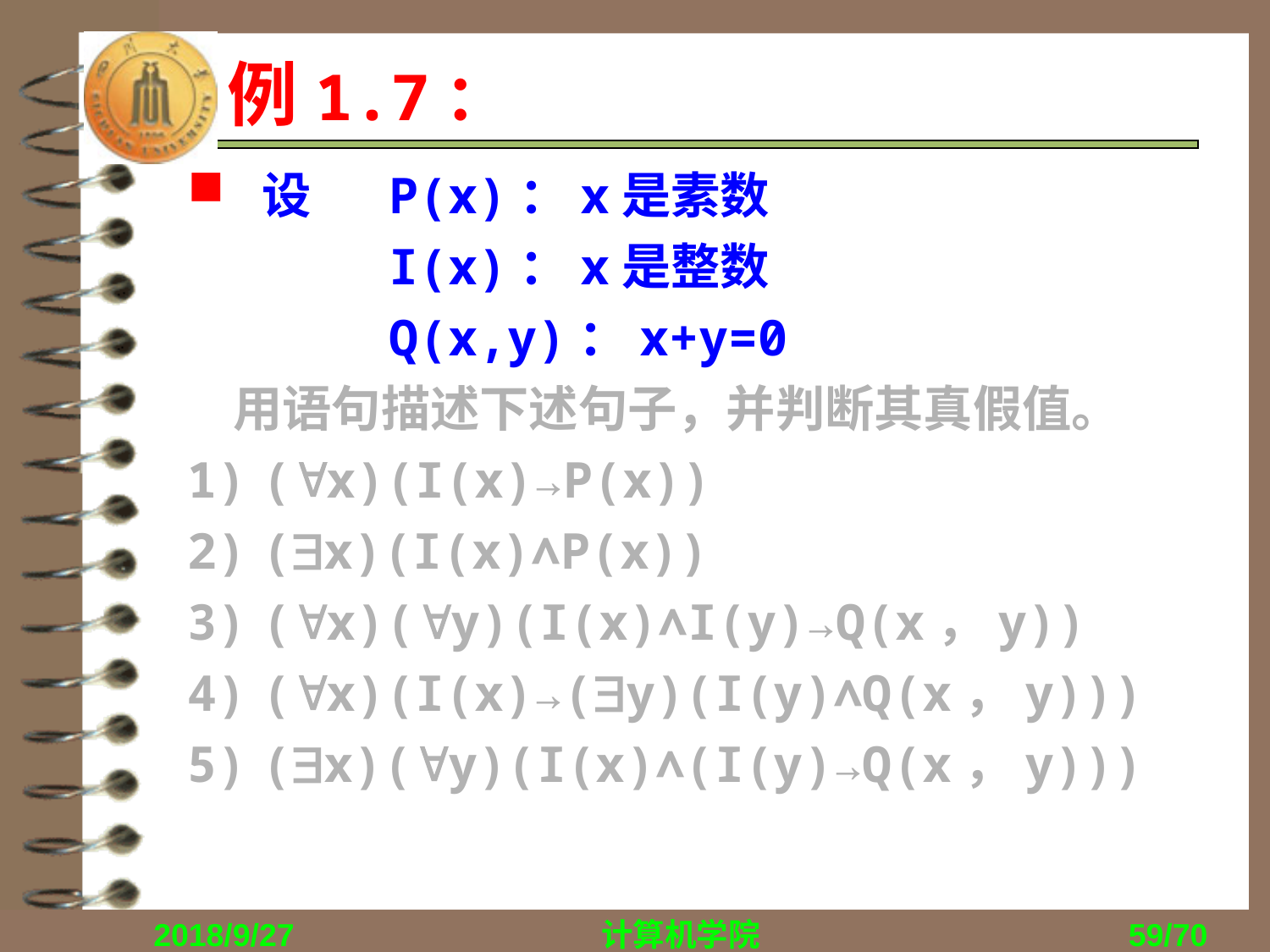

# 例1.7：
设	P(x)：x是素数
		I(x)：x是整数
		Q(x,y)：x+y=0
   用语句描述下述句子，并判断其真假值。
(∀x)(I(x)→P(x))
(∃x)(I(x)∧P(x))
(∀x)(∀y)(I(x)∧I(y)→Q(x，y))
(∀x)(I(x)→(∃y)(I(y)∧Q(x，y)))
(∃x)(∀y)(I(x)∧(I(y)→Q(x，y)))
2018/9/27
计算机学院
59/70